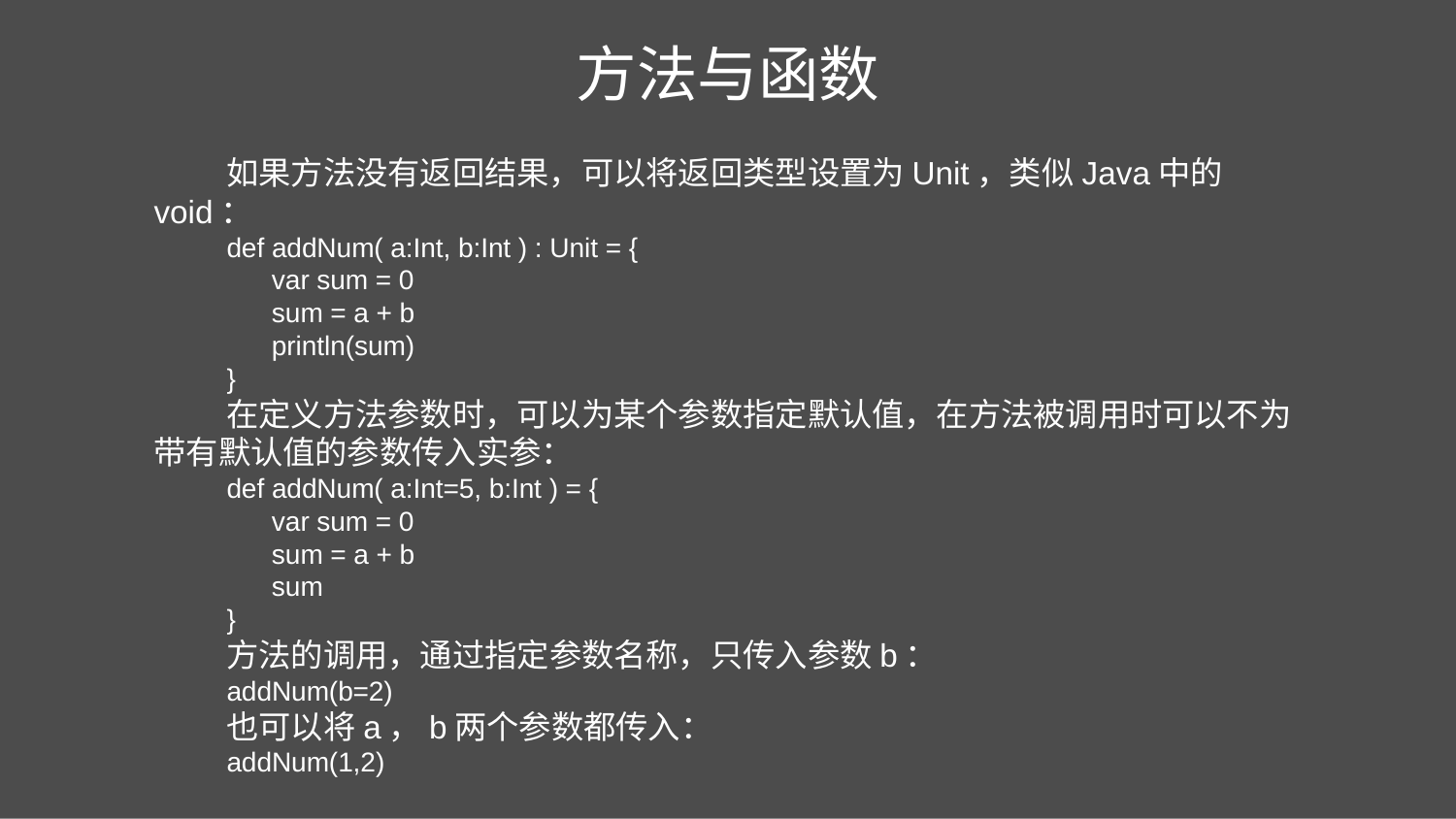

方法与函数

如果方法没有返回结果，可以将返回类型设置为Unit，类似Java中的void：
def addNum( a:Int, b:Int ) : Unit = {
      var sum = 0
      sum = a + b
      println(sum)
}
在定义方法参数时，可以为某个参数指定默认值，在方法被调用时可以不为带有默认值的参数传入实参：
def addNum( a:Int=5, b:Int ) = {
      var sum = 0
      sum = a + b
      sum
}
方法的调用，通过指定参数名称，只传入参数b：
addNum(b=2)
也可以将a，b两个参数都传入：
addNum(1,2)